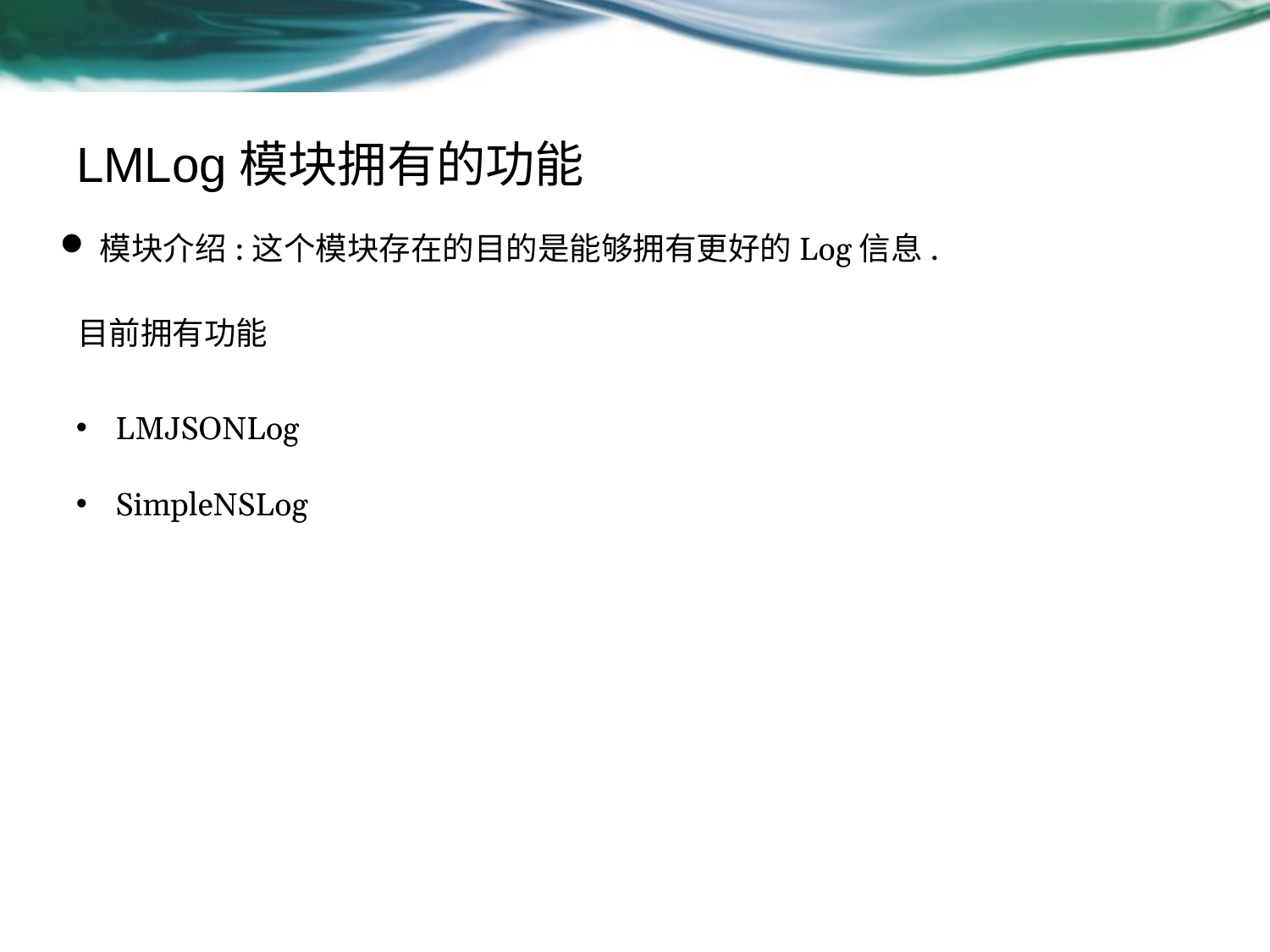

# LMLog模块拥有的功能
模块介绍:这个模块存在的目的是能够拥有更好的Log信息.

目前拥有功能
LMJSONLog

SimpleNSLog